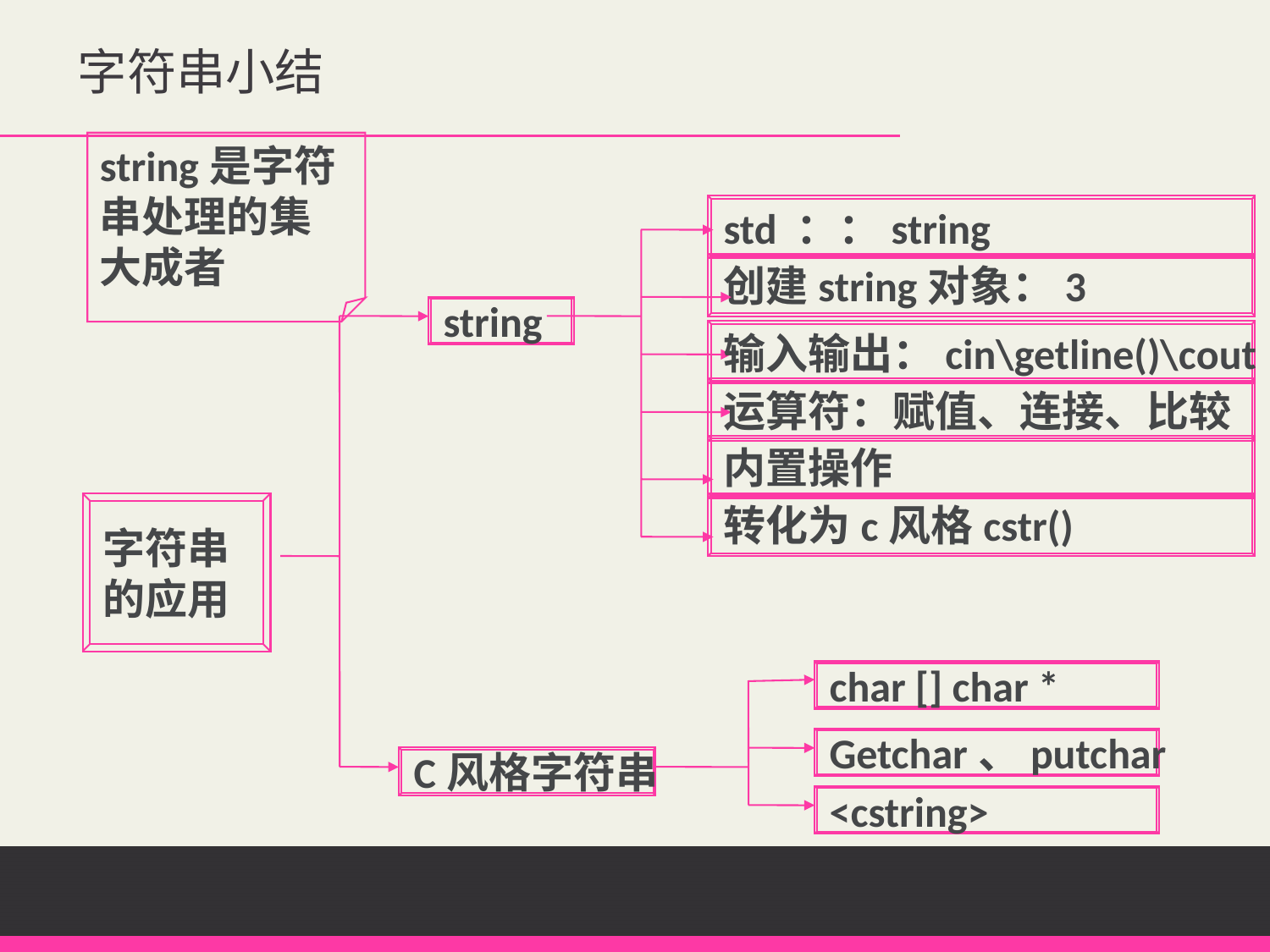

字符串小结
string是字符串处理的集大成者
std ：：string

创建string对象：3

输入输出：cin\getline()\cout

运算符：赋值、连接、比较

内置操作

转化为c风格cstr()

string

字符串
的应用
char [] char *

Getchar、putchar

<cstring>

C风格字符串